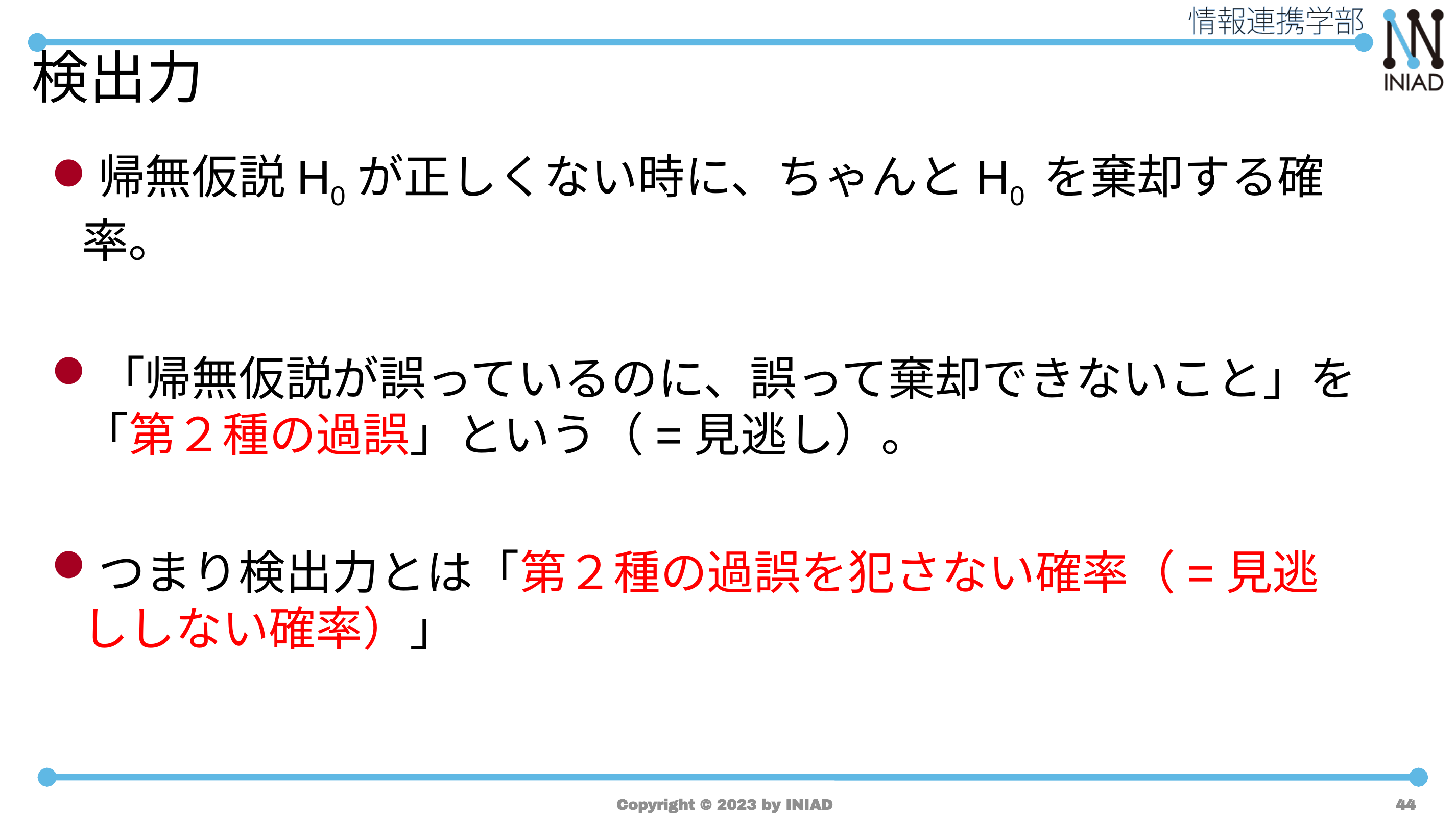

# 検出力
帰無仮説H0が正しくない時に、ちゃんとH0 を棄却する確率。

「帰無仮説が誤っているのに、誤って棄却できないこと」を「第２種の過誤」という（=見逃し）。

つまり検出力とは「第２種の過誤を犯さない確率（=見逃ししない確率）」

Copyright © 2023 by INIAD
44